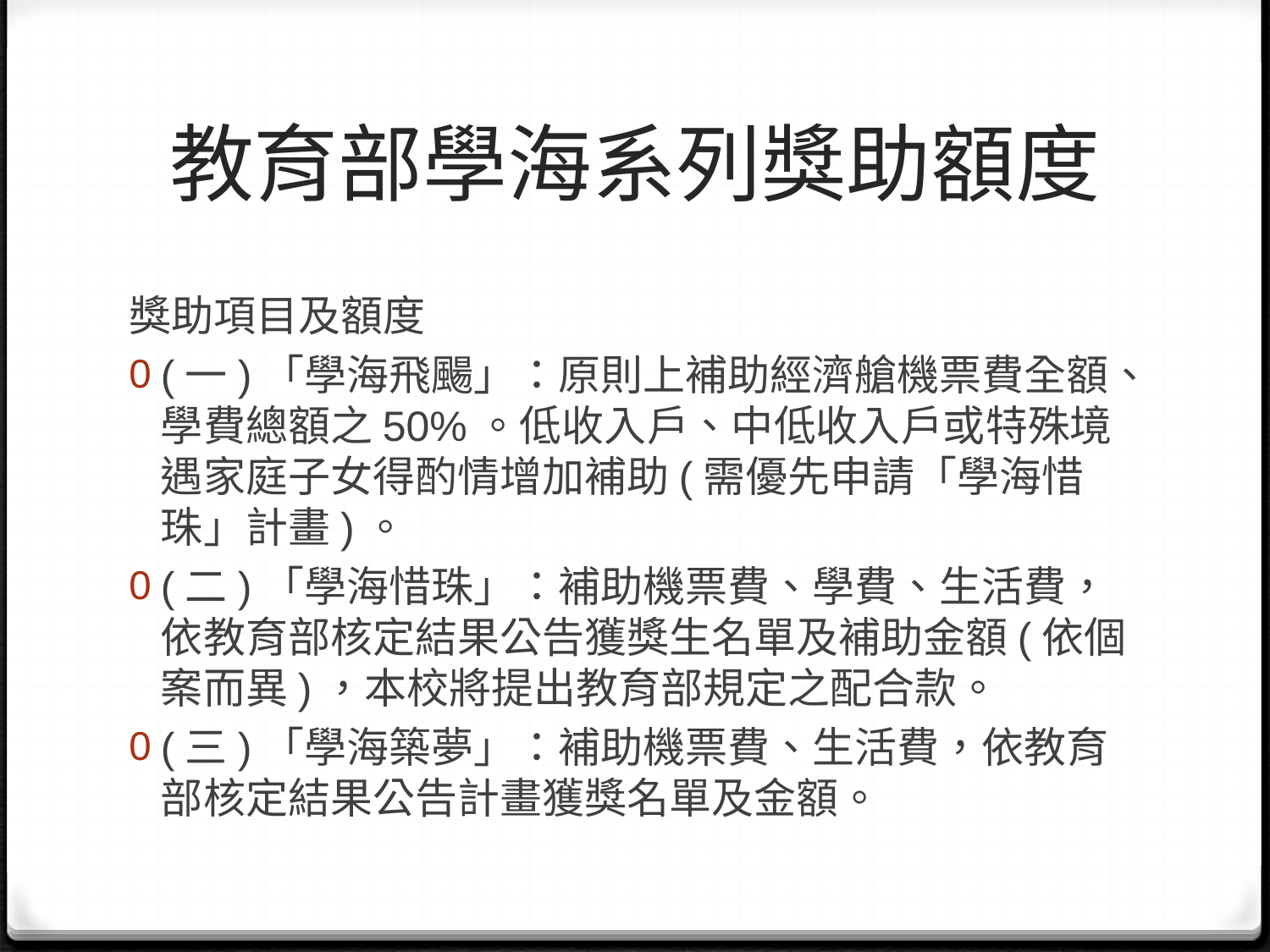

# 教育部學海系列獎助額度
獎助項目及額度
(一)「學海飛颺」：原則上補助經濟艙機票費全額、學費總額之50%。低收入戶、中低收入戶或特殊境遇家庭子女得酌情增加補助(需優先申請「學海惜珠」計畫)。
(二)「學海惜珠」：補助機票費、學費、生活費，依教育部核定結果公告獲獎生名單及補助金額(依個案而異)，本校將提出教育部規定之配合款。
(三)「學海築夢」：補助機票費、生活費，依教育部核定結果公告計畫獲獎名單及金額。